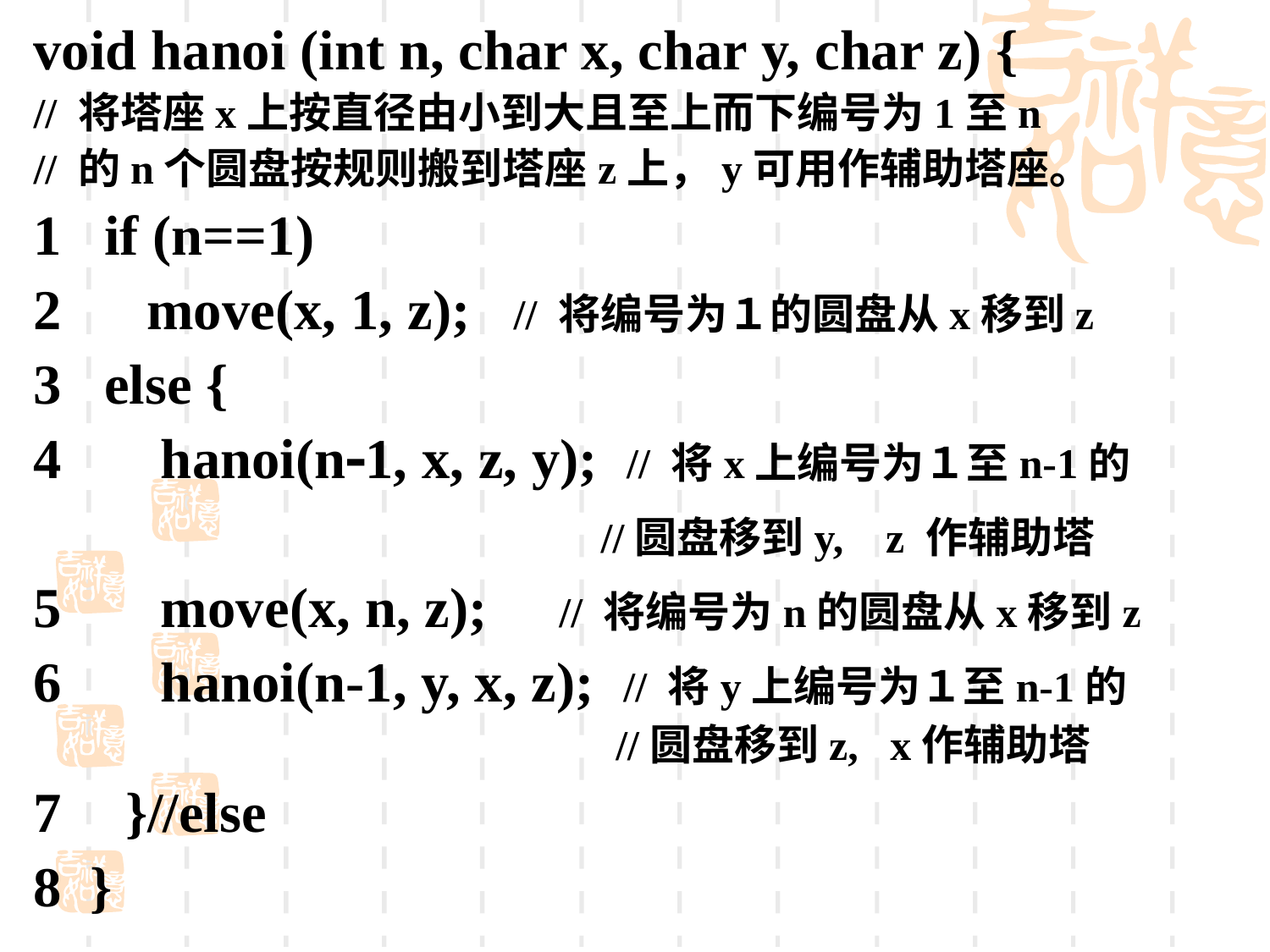

void hanoi (int n, char x, char y, char z) {
// 将塔座x上按直径由小到大且至上而下编号为1至n
// 的n个圆盘按规则搬到塔座z上，y可用作辅助塔座。
1   if (n==1)
2      move(x, 1, z);   // 将编号为１的圆盘从x移到z
3   else {
4       hanoi(n−1, x, z, y);  // 将x上编号为１至n-1的
                                        //圆盘移到y,    z 作辅助塔
5       move(x, n, z);     // 将编号为n的圆盘从x移到z
6       hanoi(n-1, y, x, z);  // 将y上编号为１至n-1的
                                                       //圆盘移到z,   x作辅助塔
  }//else
8  }